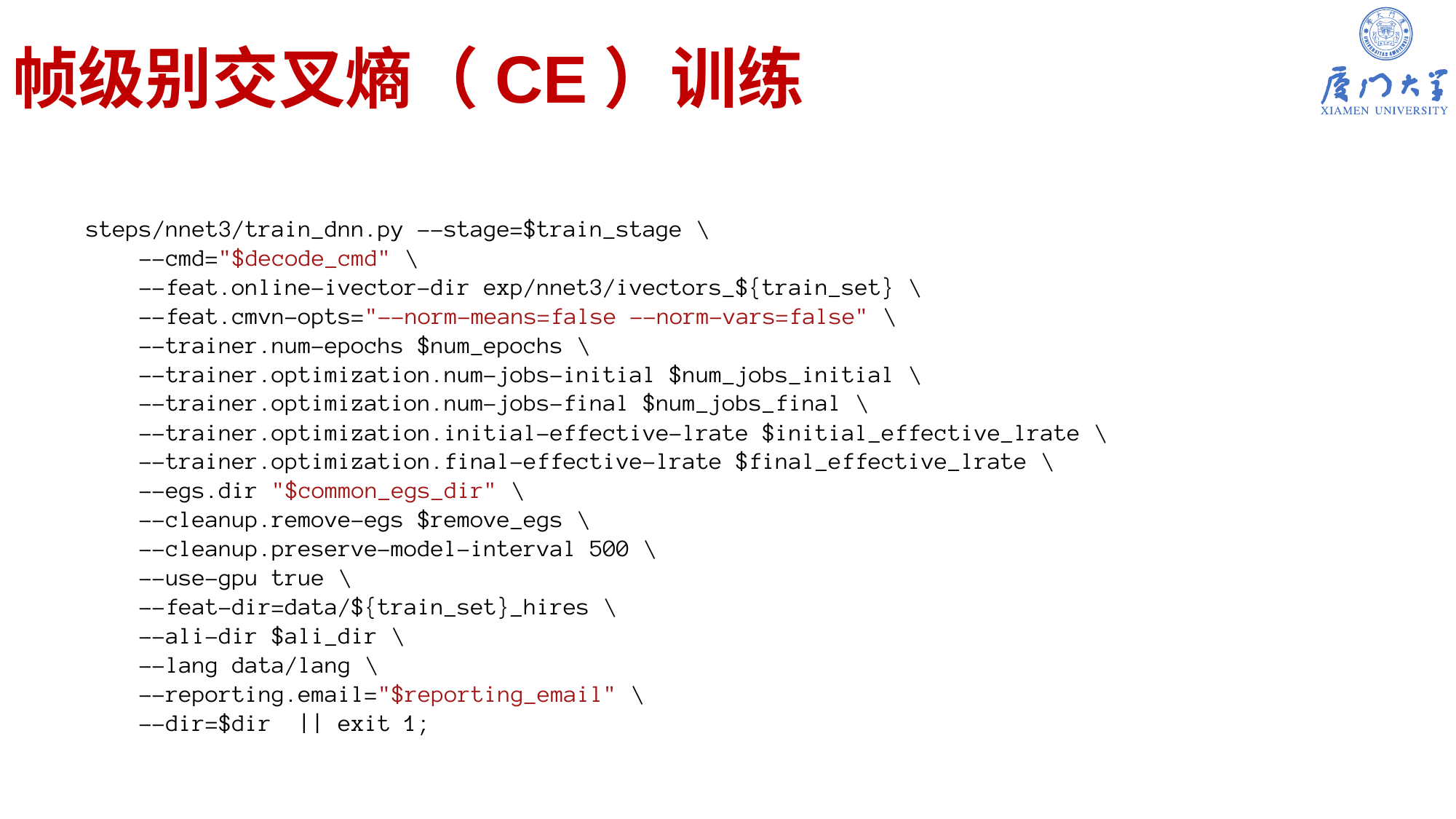

# 帧级别交叉熵（CE）训练
steps/nnet3/train_dnn.py --stage=$train_stage \
    --cmd="$decode_cmd" \
    --feat.online-ivector-dir exp/nnet3/ivectors_${train_set} \
    --feat.cmvn-opts="--norm-means=false --norm-vars=false" \
    --trainer.num-epochs $num_epochs \
    --trainer.optimization.num-jobs-initial $num_jobs_initial \
    --trainer.optimization.num-jobs-final $num_jobs_final \
    --trainer.optimization.initial-effective-lrate $initial_effective_lrate \
    --trainer.optimization.final-effective-lrate $final_effective_lrate \
    --egs.dir "$common_egs_dir" \
    --cleanup.remove-egs $remove_egs \
    --cleanup.preserve-model-interval 500 \
    --use-gpu true \
    --feat-dir=data/${train_set}_hires \
    --ali-dir $ali_dir \
    --lang data/lang \
    --reporting.email="$reporting_email" \
    --dir=$dir  || exit 1;